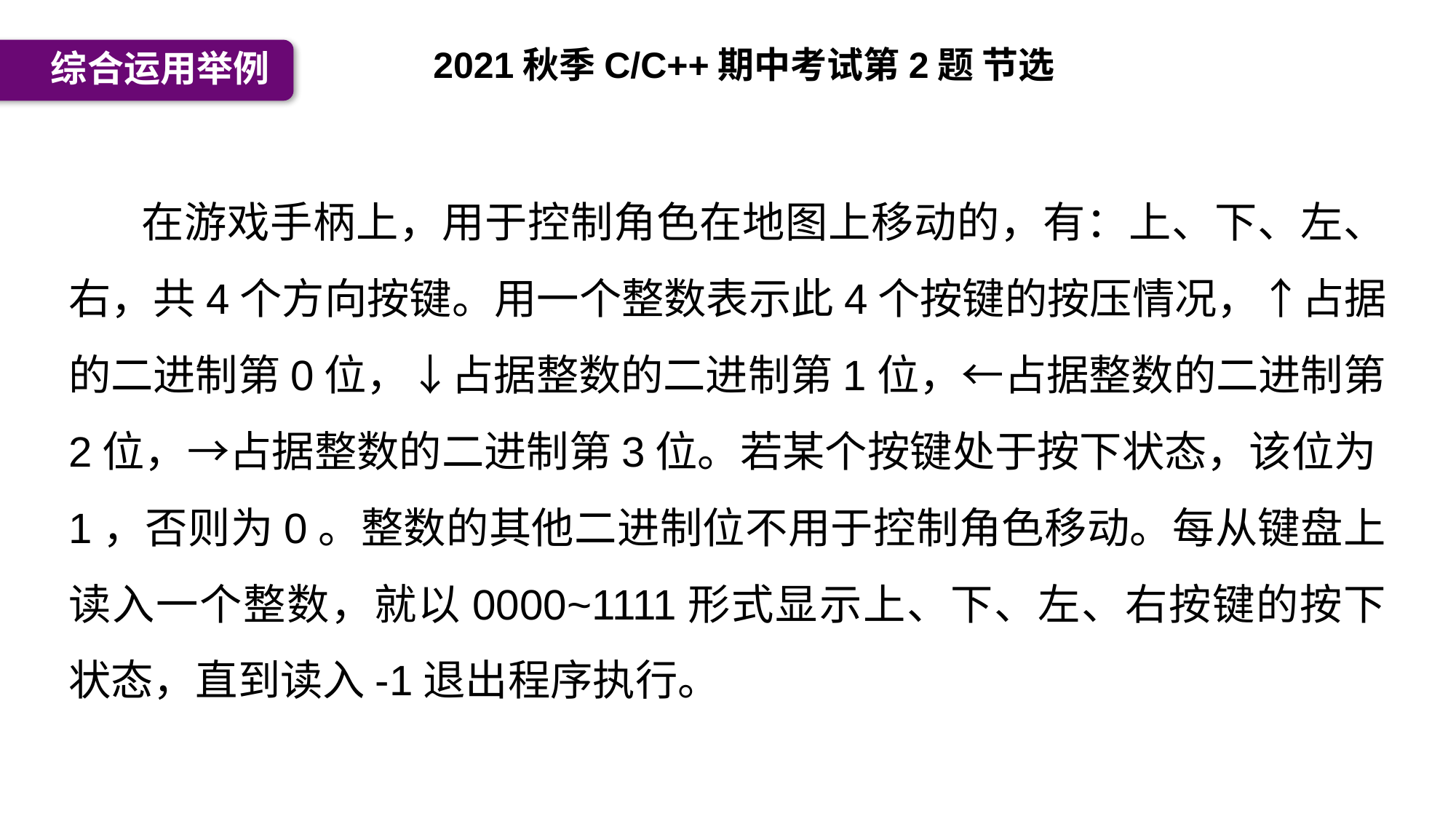

2021秋季C/C++期中考试第2题 节选

综合运用举例
   在游戏手柄上，用于控制角色在地图上移动的，有：上、下、左、右，共4个方向按键。用一个整数表示此4个按键的按压情况，↑占据的二进制第0位，↓占据整数的二进制第1位，←占据整数的二进制第2位，→占据整数的二进制第3位。若某个按键处于按下状态，该位为1，否则为0。整数的其他二进制位不用于控制角色移动。每从键盘上读入一个整数，就以0000~1111形式显示上、下、左、右按键的按下状态，直到读入-1退出程序执行。